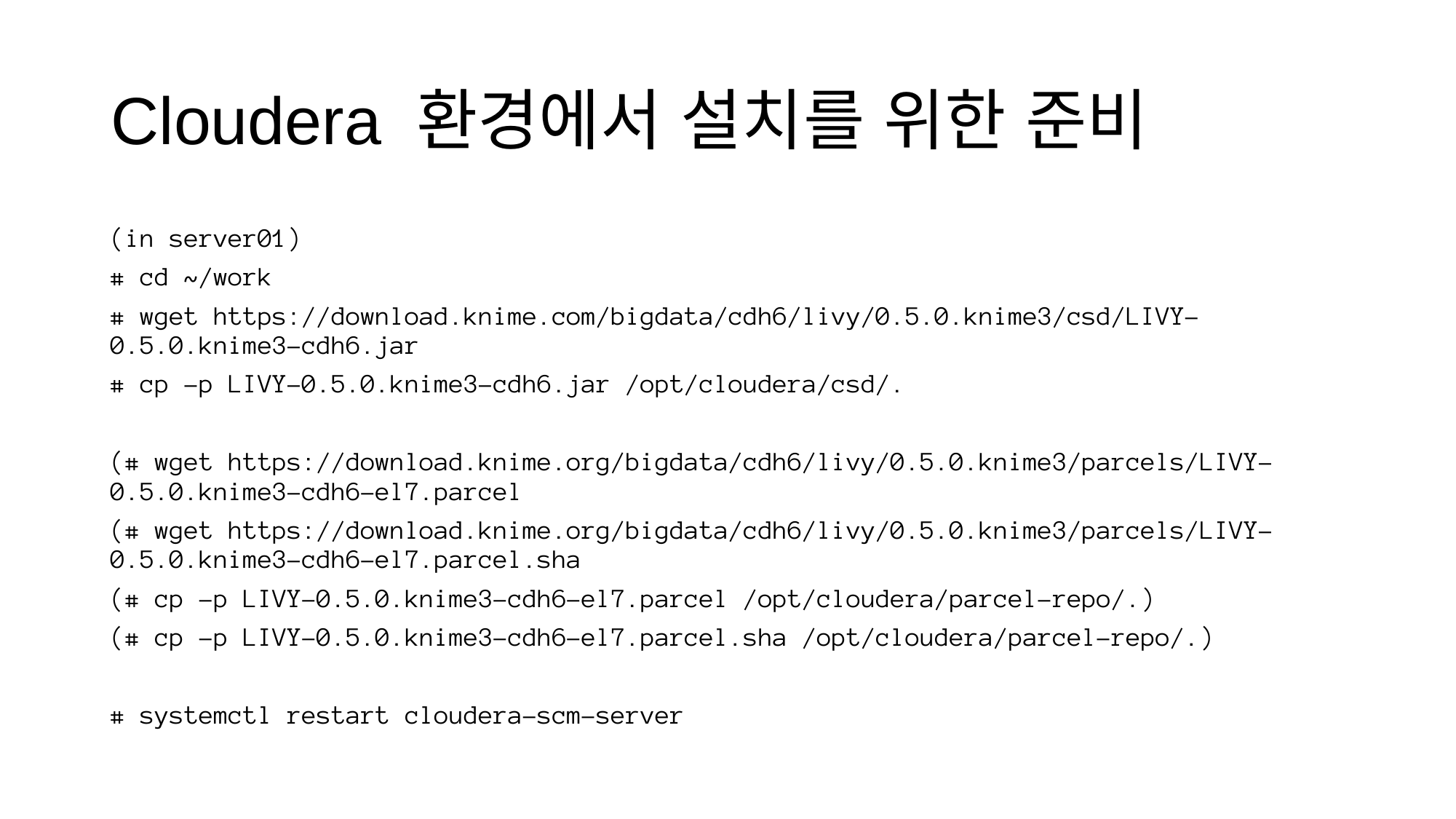

# Cloudera 환경에서 설치를 위한 준비
(in server01)
# cd ~/work
# wget https://download.knime.com/bigdata/cdh6/livy/0.5.0.knime3/csd/LIVY-0.5.0.knime3-cdh6.jar
# cp -p LIVY-0.5.0.knime3-cdh6.jar /opt/cloudera/csd/.

(# wget https://download.knime.org/bigdata/cdh6/livy/0.5.0.knime3/parcels/LIVY-0.5.0.knime3-cdh6-el7.parcel
(# wget https://download.knime.org/bigdata/cdh6/livy/0.5.0.knime3/parcels/LIVY-0.5.0.knime3-cdh6-el7.parcel.sha
(# cp -p LIVY-0.5.0.knime3-cdh6-el7.parcel /opt/cloudera/parcel-repo/.)
(# cp -p LIVY-0.5.0.knime3-cdh6-el7.parcel.sha /opt/cloudera/parcel-repo/.)

# systemctl restart cloudera-scm-server